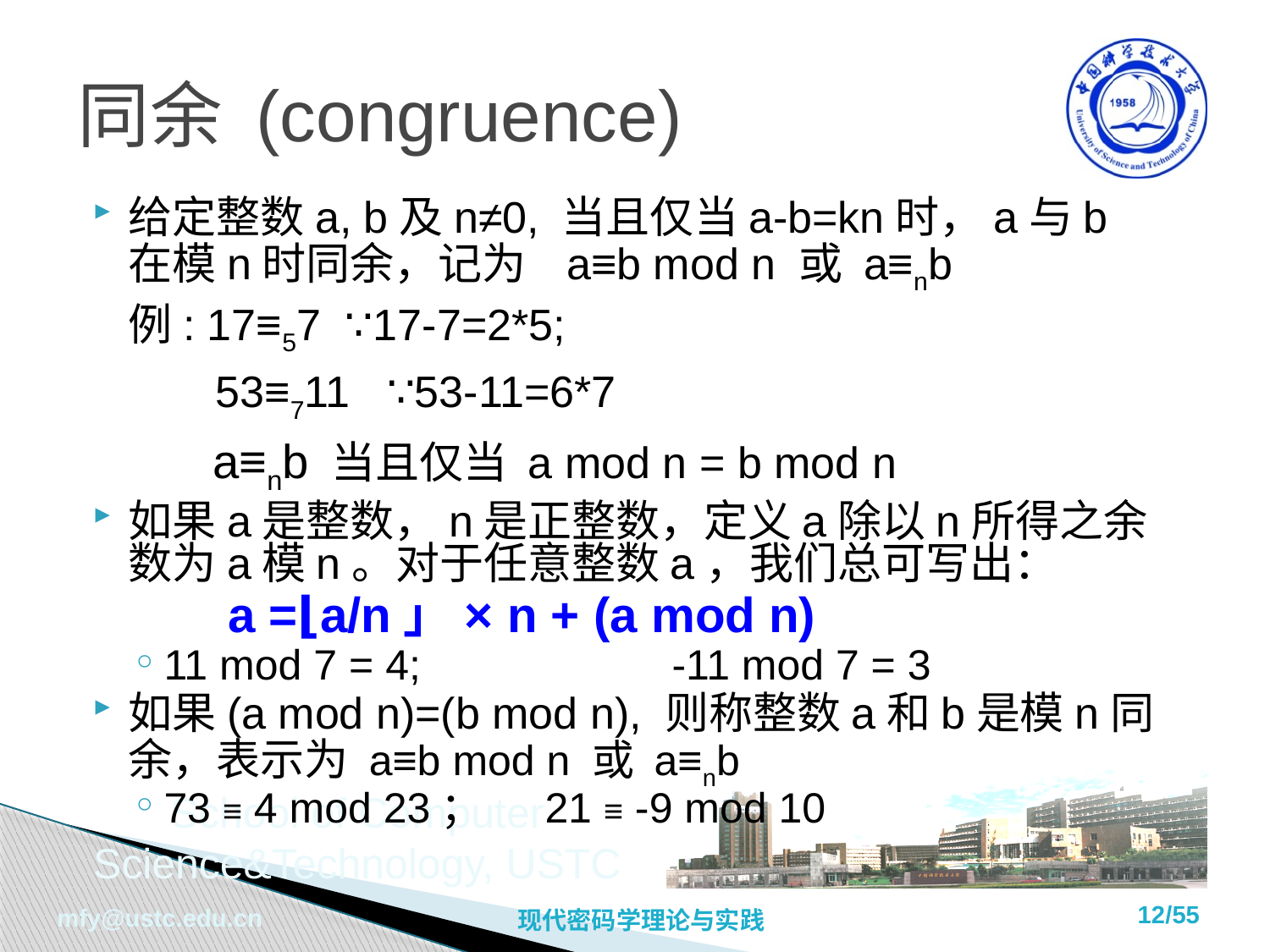

# 同余 (congruence)
给定整数a, b及n≠0, 当且仅当a-b=kn时，a与b 在模n时同余，记为   a≡b mod n 或 a≡nb
	例: 17≡57  ∵17-7=2*5;
          53≡711   ∵53-11=6*7
         a≡nb 当且仅当 a mod n = b mod n
如果a是整数，n是正整数，定义a除以n所得之余数为a模n。对于任意整数a，我们总可写出：
           a =⌊a/n」× n + (a mod n)
11 mod 7 = 4;		-11 mod 7 = 3
如果(a mod n)=(b mod n), 则称整数a和b是模n同余，表示为 a≡b mod n 或 a≡nb
73 ≡ 4 mod 23；	21 ≡ -9 mod 10